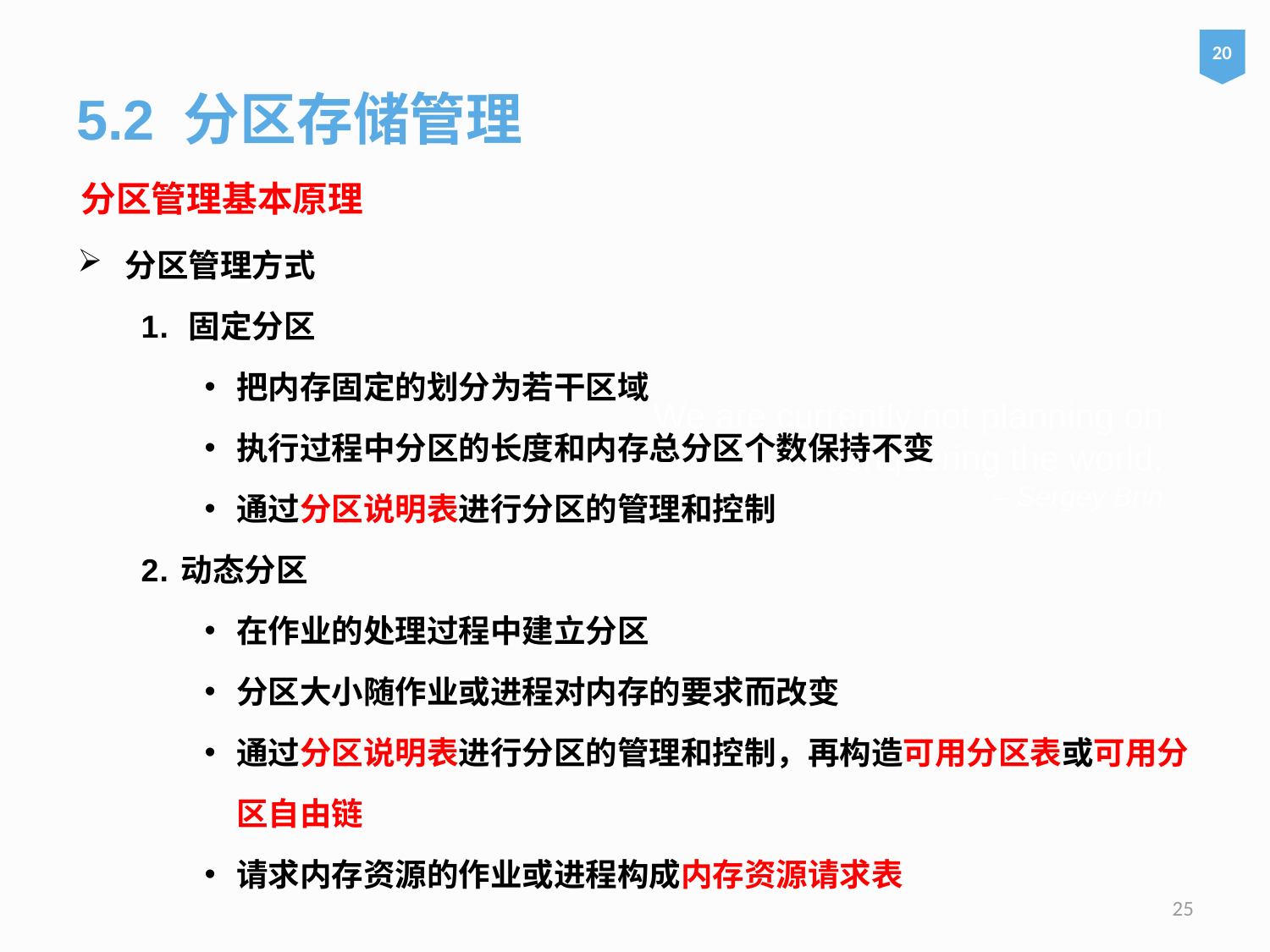

20
5.2 分区存储管理
分区管理基本原理
分区管理方式
固定分区
把内存固定的划分为若干区域
执行过程中分区的长度和内存总分区个数保持不变
通过分区说明表进行分区的管理和控制
动态分区
在作业的处理过程中建立分区
分区大小随作业或进程对内存的要求而改变
通过分区说明表进行分区的管理和控制，再构造可用分区表或可用分区自由链
请求内存资源的作业或进程构成内存资源请求表
# We are currently not planning on conquering the world. – Sergey Brin
25